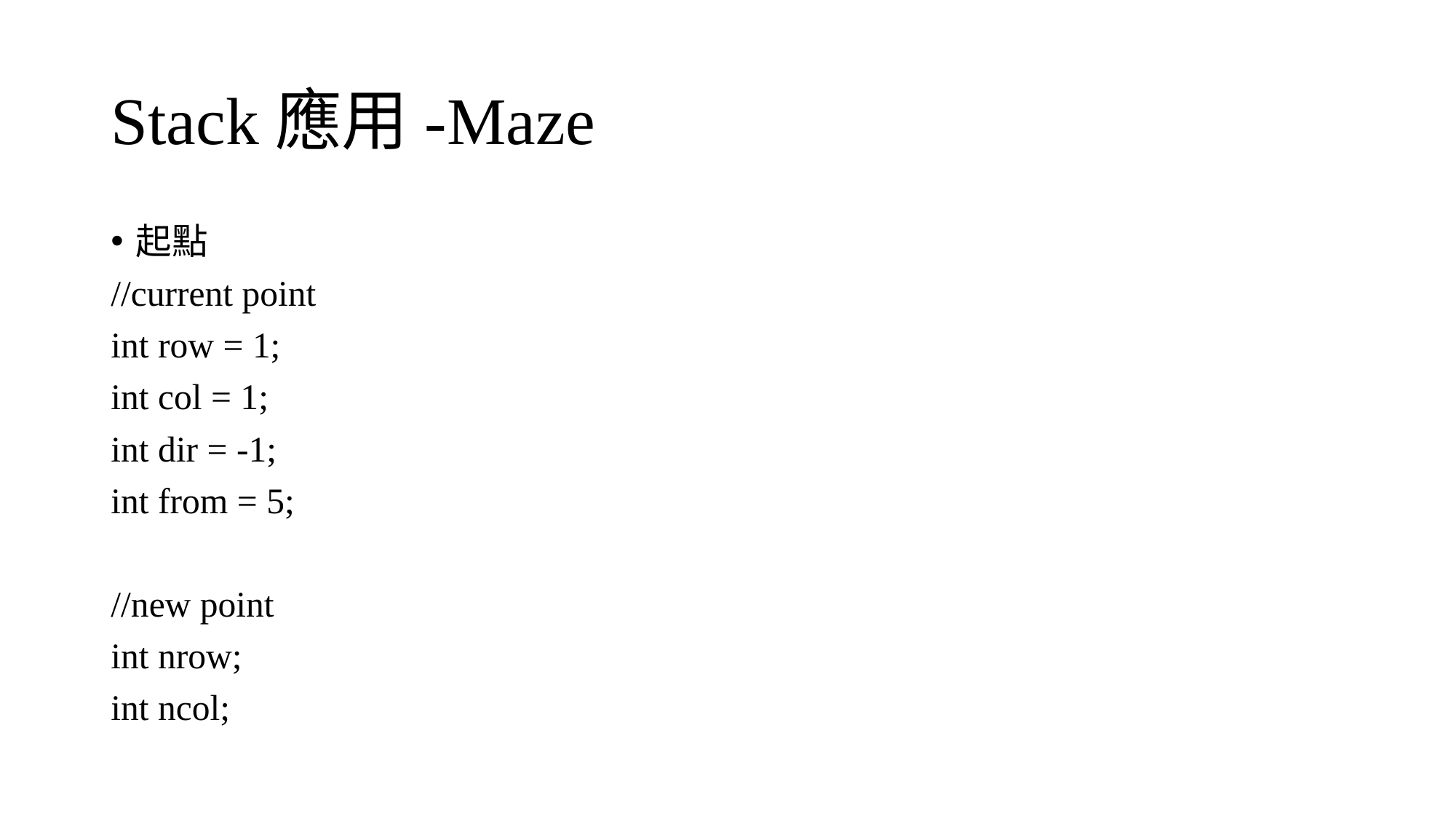

# Stack應用-Maze
起點
//current point
int row = 1;
int col = 1;
int dir = -1;
int from = 5;

//new point
int nrow;
int ncol;